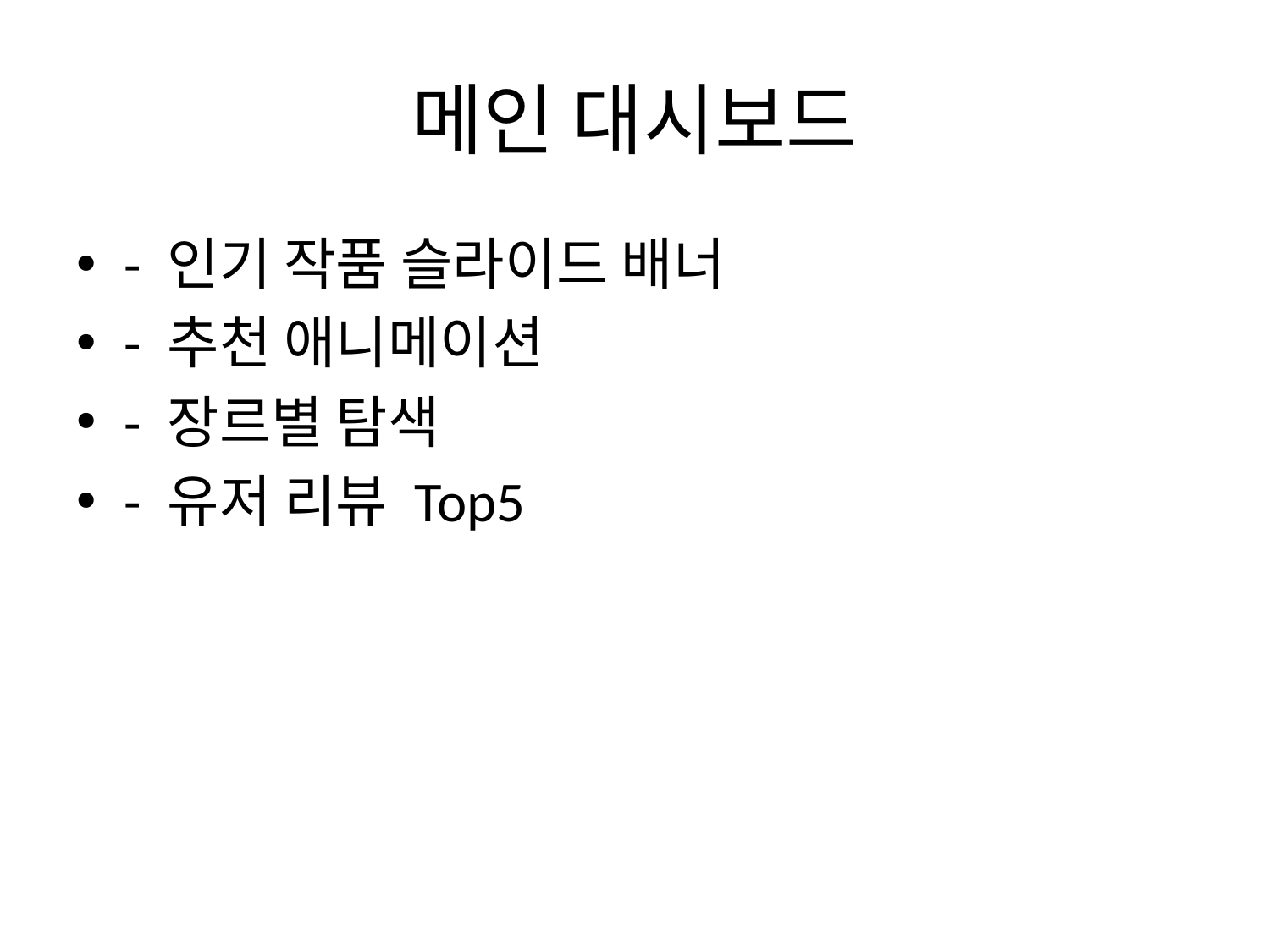

# 메인 대시보드
- 인기 작품 슬라이드 배너
- 추천 애니메이션
- 장르별 탐색
- 유저 리뷰 Top5